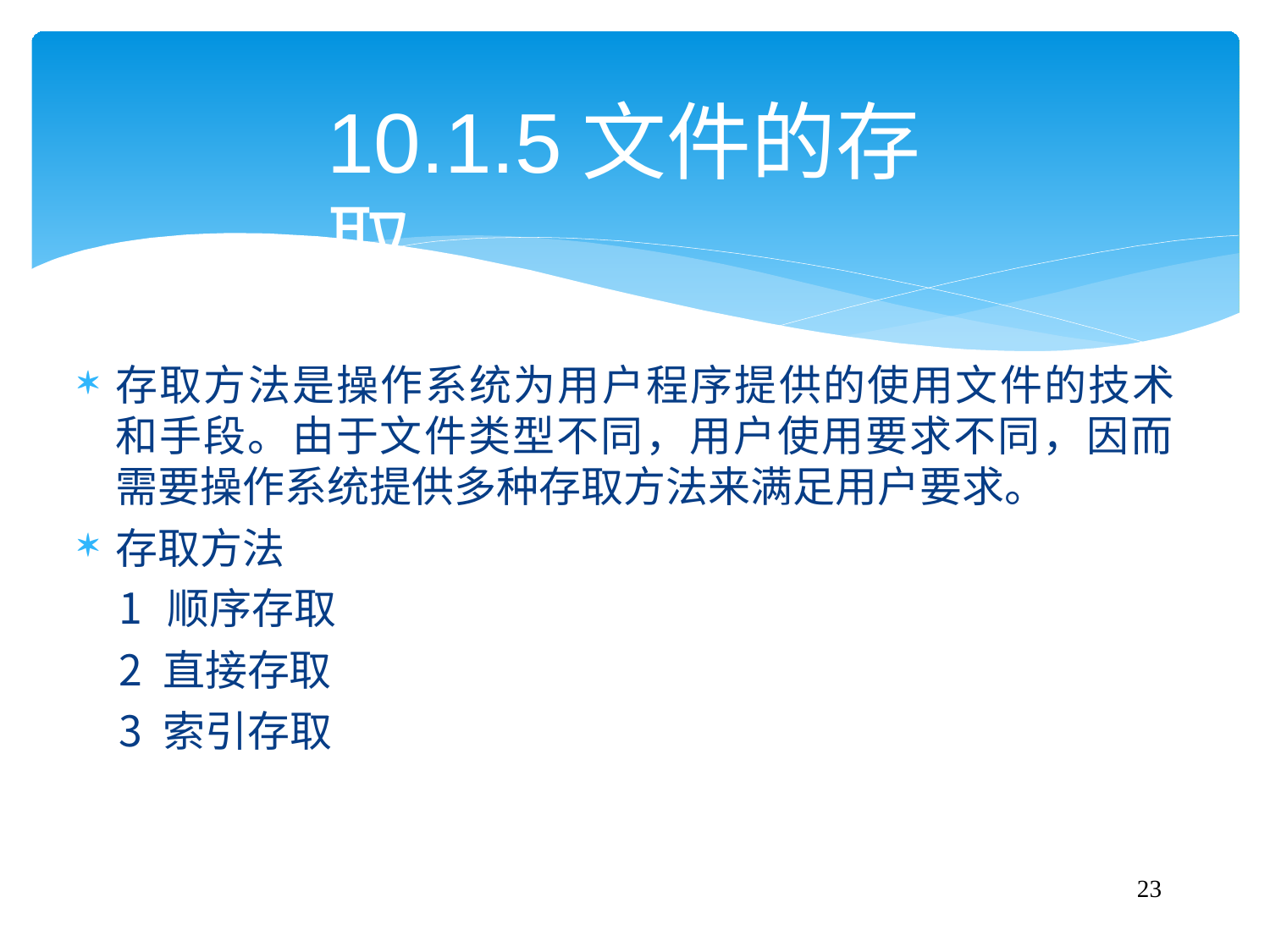

# 10.1.5文件的存取
存取方法是操作系统为用户程序提供的使用文件的技术 和手段。由于文件类型不同，用户使用要求不同，因而 需要操作系统提供多种存取方法来满足用户要求。
存取方法
顺序存取
直接存取
索引存取
23